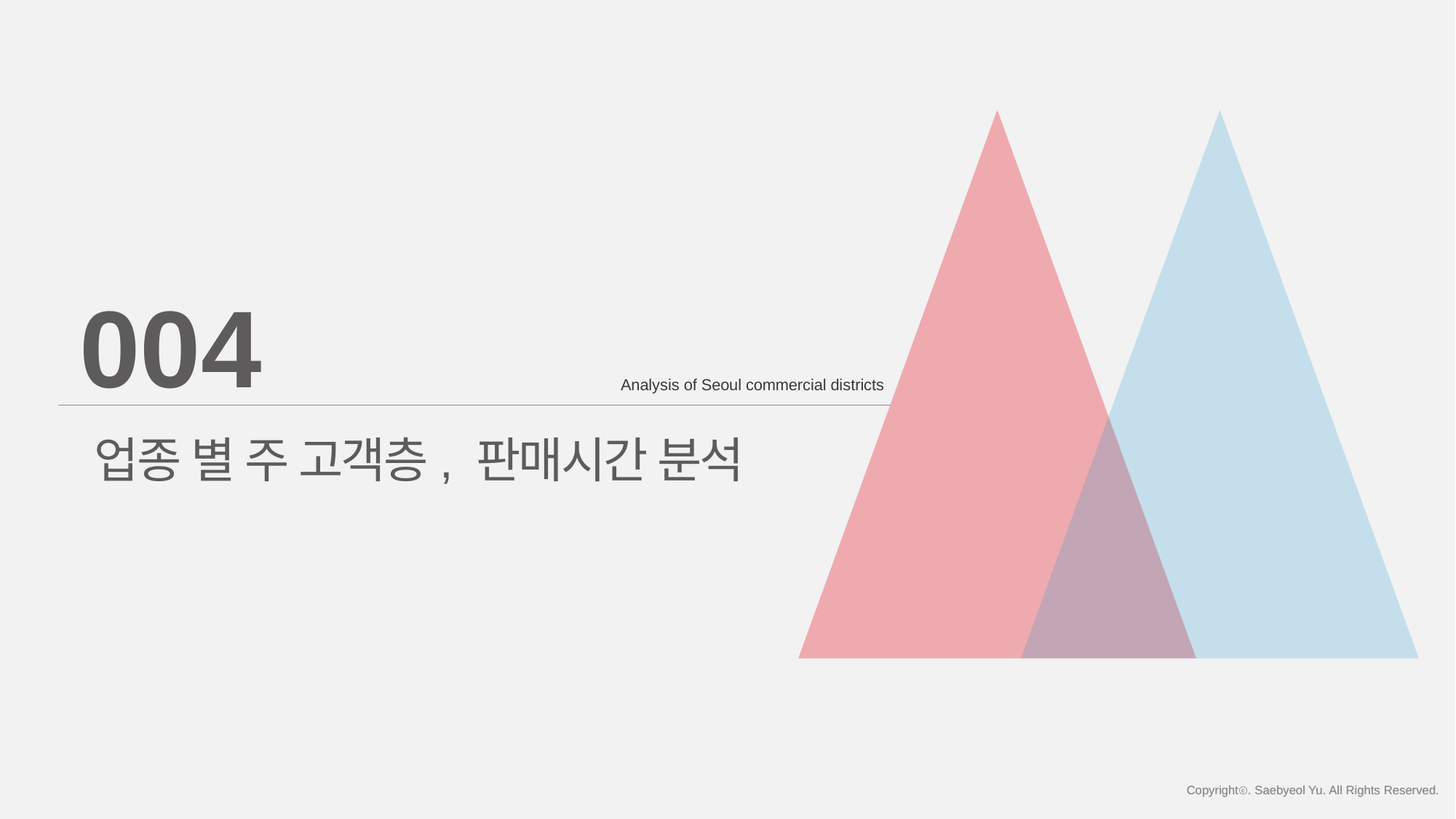

004
Analysis of Seoul commercial districts
업종 별 주 고객층, 판매시간 분석
Copyrightⓒ. Saebyeol Yu. All Rights Reserved.